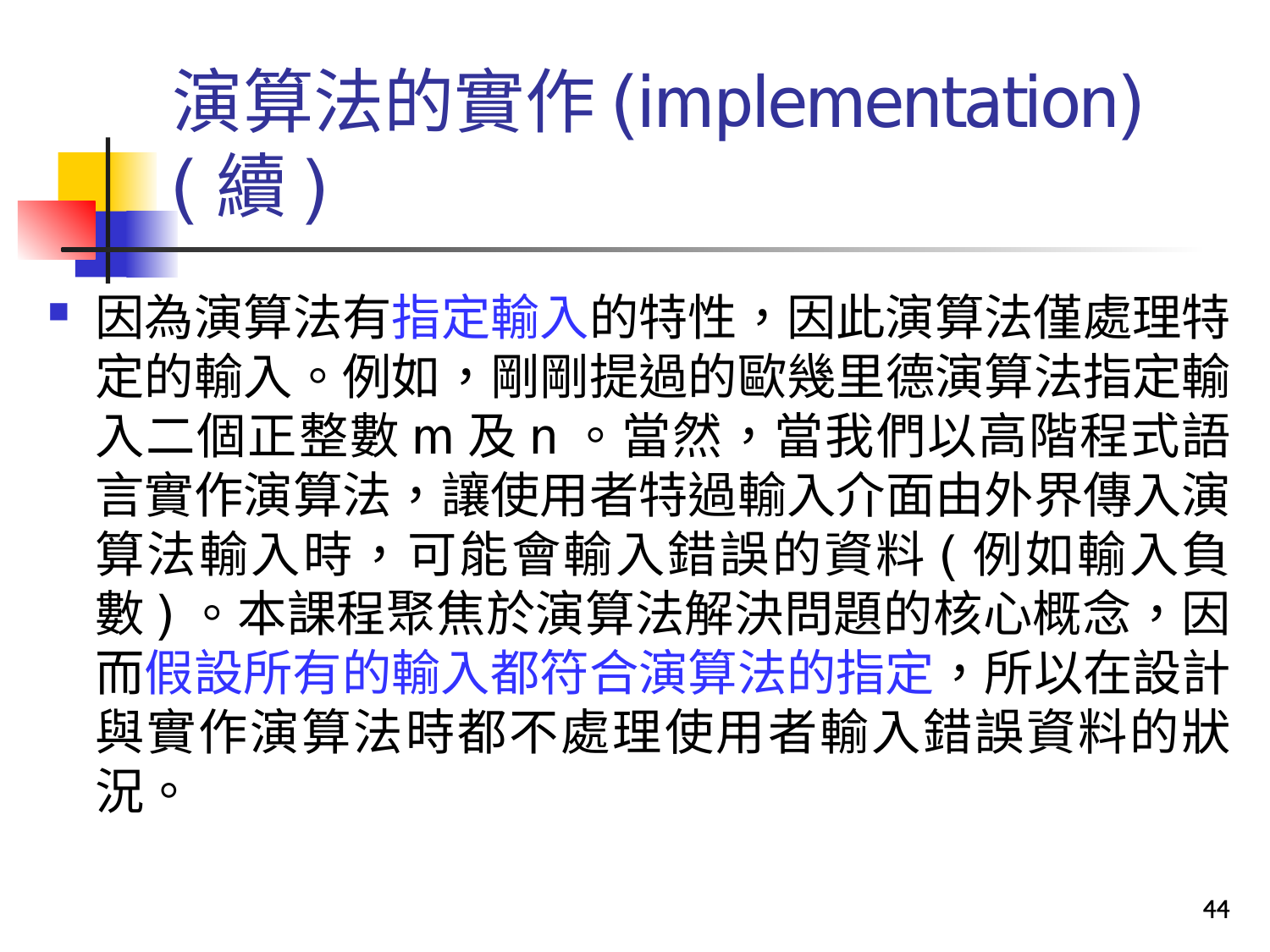

# 演算法的實作(implementation)(續)
因為演算法有指定輸入的特性，因此演算法僅處理特定的輸入。例如，剛剛提過的歐幾里德演算法指定輸入二個正整數m及n。當然，當我們以高階程式語言實作演算法，讓使用者特過輸入介面由外界傳入演算法輸入時，可能會輸入錯誤的資料(例如輸入負數)。本課程聚焦於演算法解決問題的核心概念，因而假設所有的輸入都符合演算法的指定，所以在設計與實作演算法時都不處理使用者輸入錯誤資料的狀況。
44